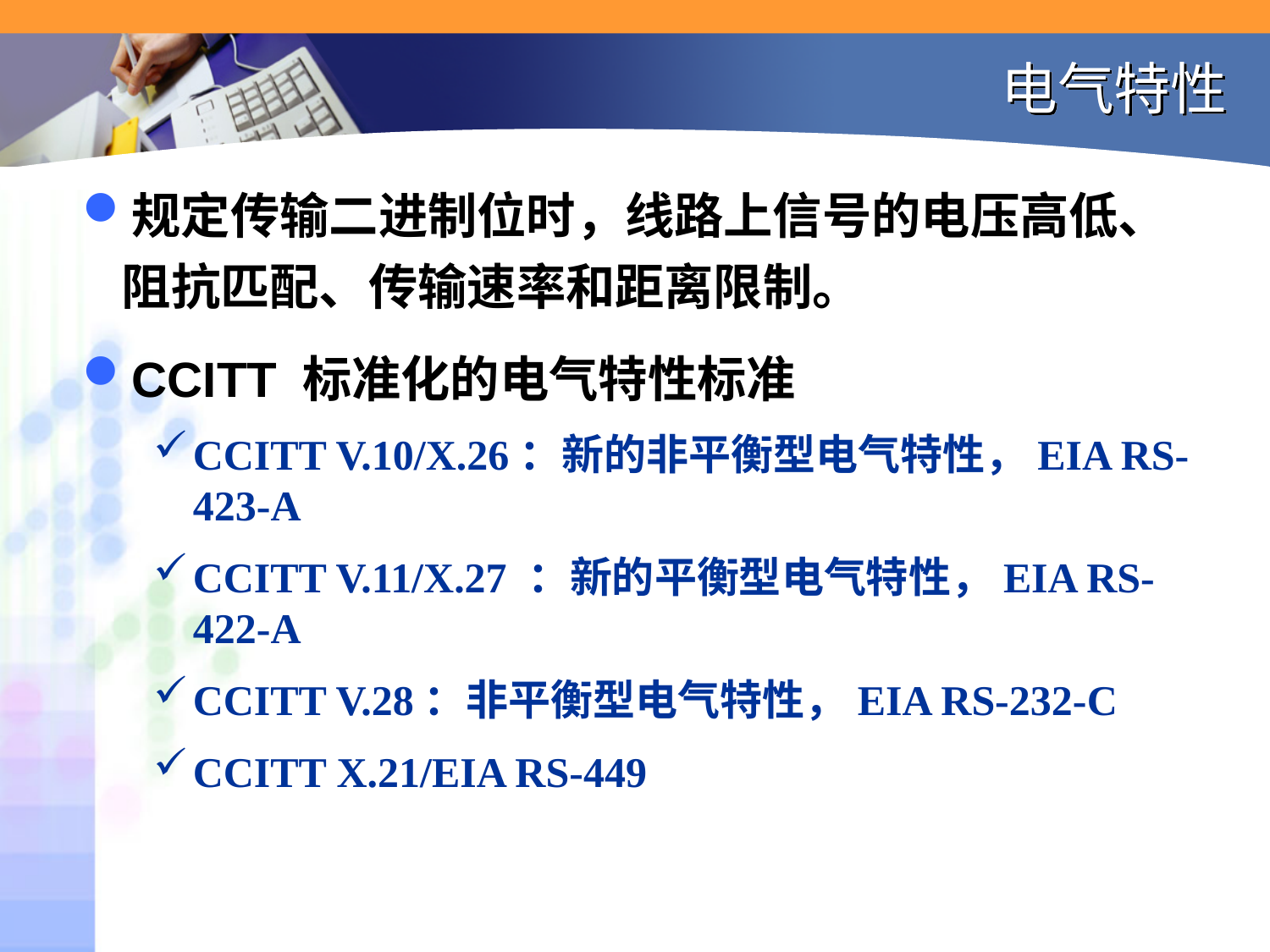

# 电气特性
规定传输二进制位时，线路上信号的电压高低、阻抗匹配、传输速率和距离限制。
CCITT 标准化的电气特性标准
CCITT V.10/X.26：新的非平衡型电气特性，EIA RS-423-A
CCITT V.11/X.27 ：新的平衡型电气特性，EIA RS-422-A
CCITT V.28：非平衡型电气特性，EIA RS-232-C
CCITT X.21/EIA RS-449